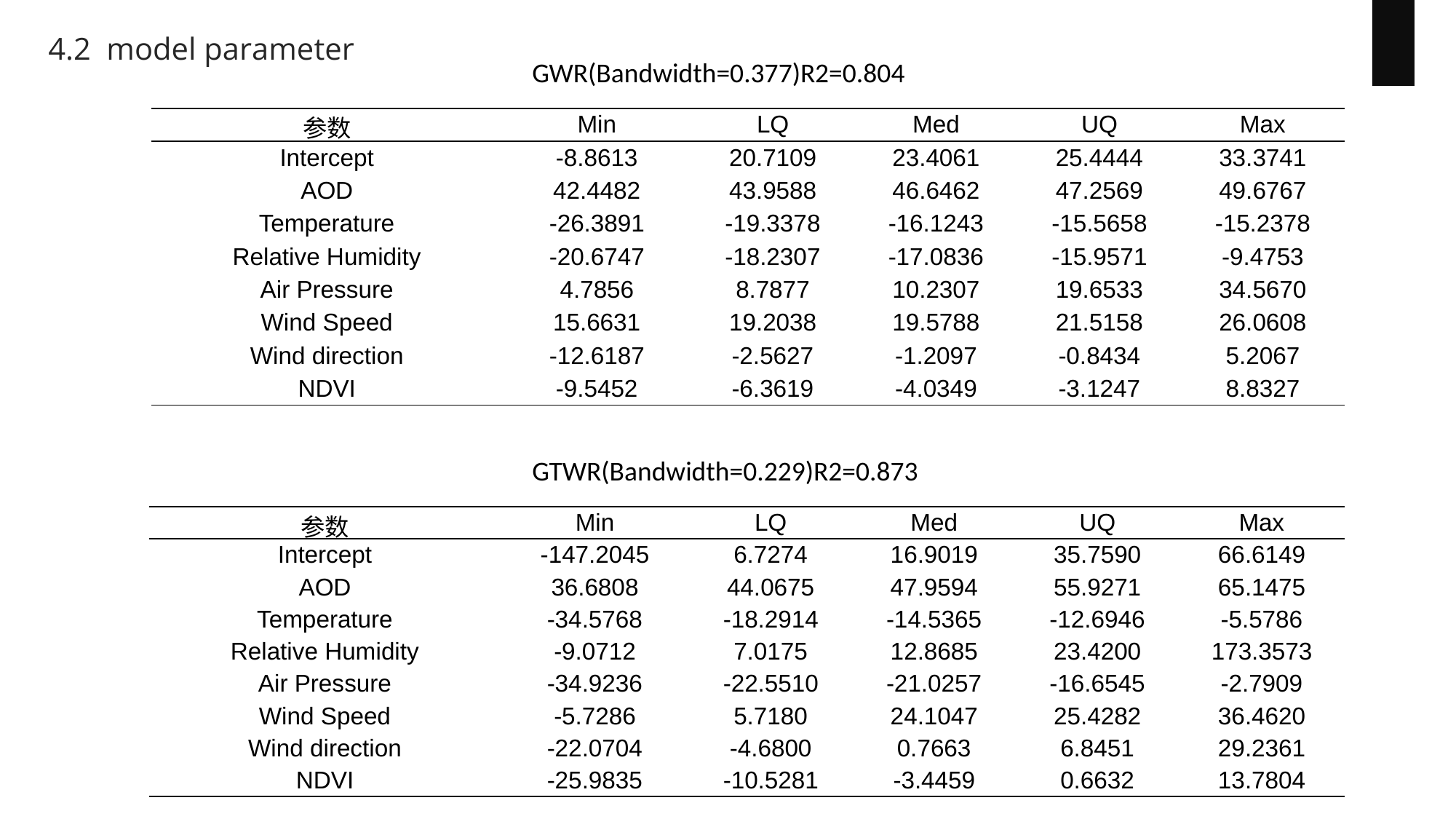

4.2  model parameter
27
GWR(Bandwidth=0.377)R2=0.804
| 参数 | Min | LQ | Med | UQ | Max |
| --- | --- | --- | --- | --- | --- |
| Intercept | -8.8613 | 20.7109 | 23.4061 | 25.4444 | 33.3741 |
| AOD | 42.4482 | 43.9588 | 46.6462 | 47.2569 | 49.6767 |
| Temperature | -26.3891 | -19.3378 | -16.1243 | -15.5658 | -15.2378 |
| Relative Humidity | -20.6747 | -18.2307 | -17.0836 | -15.9571 | -9.4753 |
| Air Pressure | 4.7856 | 8.7877 | 10.2307 | 19.6533 | 34.5670 |
| Wind Speed | 15.6631 | 19.2038 | 19.5788 | 21.5158 | 26.0608 |
| Wind direction | -12.6187 | -2.5627 | -1.2097 | -0.8434 | 5.2067 |
| NDVI | -9.5452 | -6.3619 | -4.0349 | -3.1247 | 8.8327 |
GTWR(Bandwidth=0.229)R2=0.873

| 参数 | Min | LQ | Med | UQ | Max |
| --- | --- | --- | --- | --- | --- |
| Intercept | -147.2045 | 6.7274 | 16.9019 | 35.7590 | 66.6149 |
| AOD | 36.6808 | 44.0675 | 47.9594 | 55.9271 | 65.1475 |
| Temperature | -34.5768 | -18.2914 | -14.5365 | -12.6946 | -5.5786 |
| Relative Humidity | -9.0712 | 7.0175 | 12.8685 | 23.4200 | 173.3573 |
| Air Pressure | -34.9236 | -22.5510 | -21.0257 | -16.6545 | -2.7909 |
| Wind Speed | -5.7286 | 5.7180 | 24.1047 | 25.4282 | 36.4620 |
| Wind direction | -22.0704 | -4.6800 | 0.7663 | 6.8451 | 29.2361 |
| NDVI | -25.9835 | -10.5281 | -3.4459 | 0.6632 | 13.7804 |